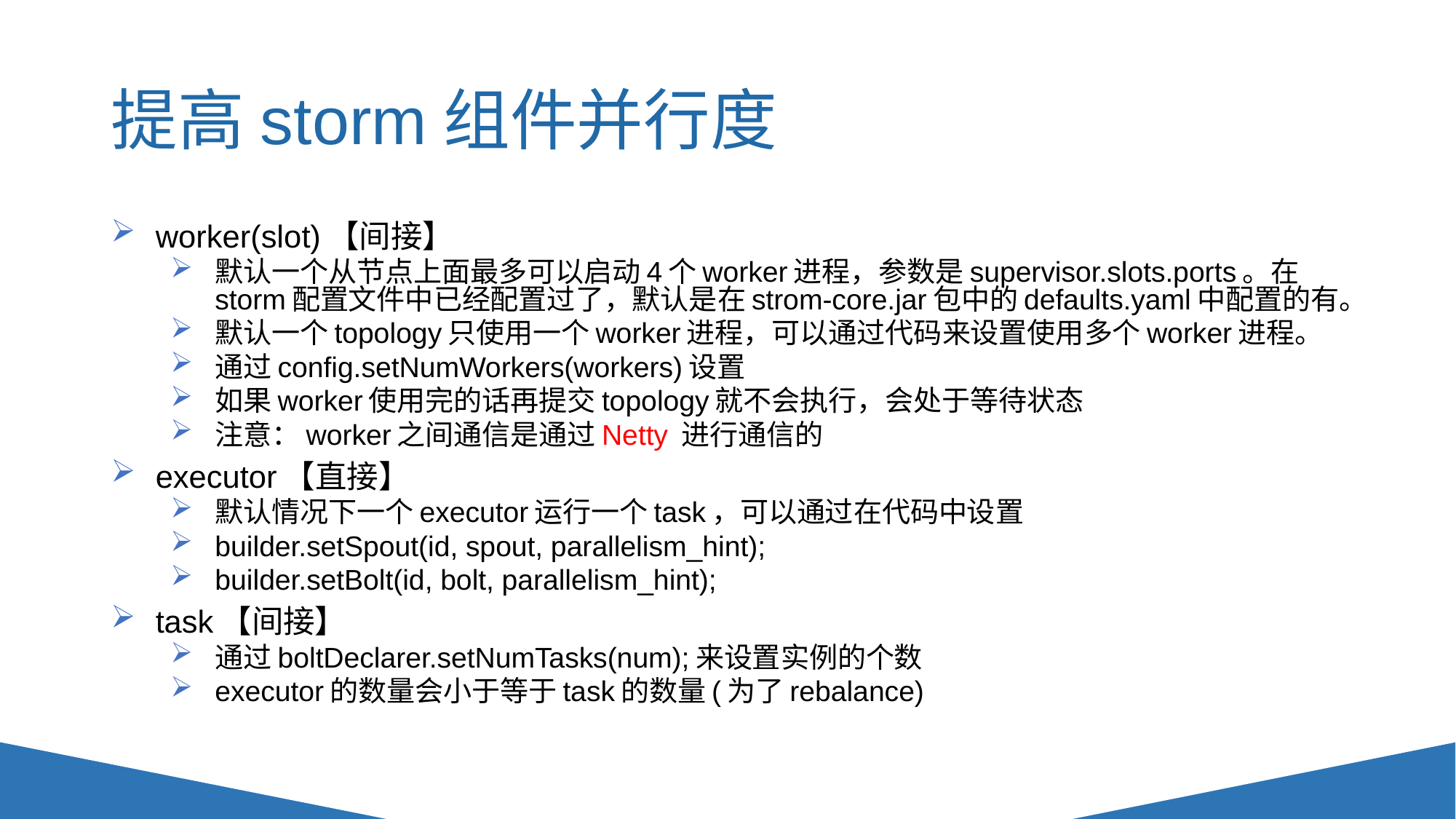

# 提高storm组件并行度
worker(slot)【间接】
默认一个从节点上面最多可以启动4个worker进程，参数是supervisor.slots.ports。在storm配置文件中已经配置过了，默认是在strom-core.jar包中的defaults.yaml中配置的有。
默认一个topology只使用一个worker进程，可以通过代码来设置使用多个worker进程。
通过config.setNumWorkers(workers)设置
如果worker使用完的话再提交topology就不会执行，会处于等待状态
注意：worker之间通信是通过Netty 进行通信的
executor【直接】
默认情况下一个executor运行一个task，可以通过在代码中设置
builder.setSpout(id, spout, parallelism_hint);
builder.setBolt(id, bolt, parallelism_hint);
task【间接】
通过boltDeclarer.setNumTasks(num);来设置实例的个数
executor的数量会小于等于task的数量(为了rebalance)